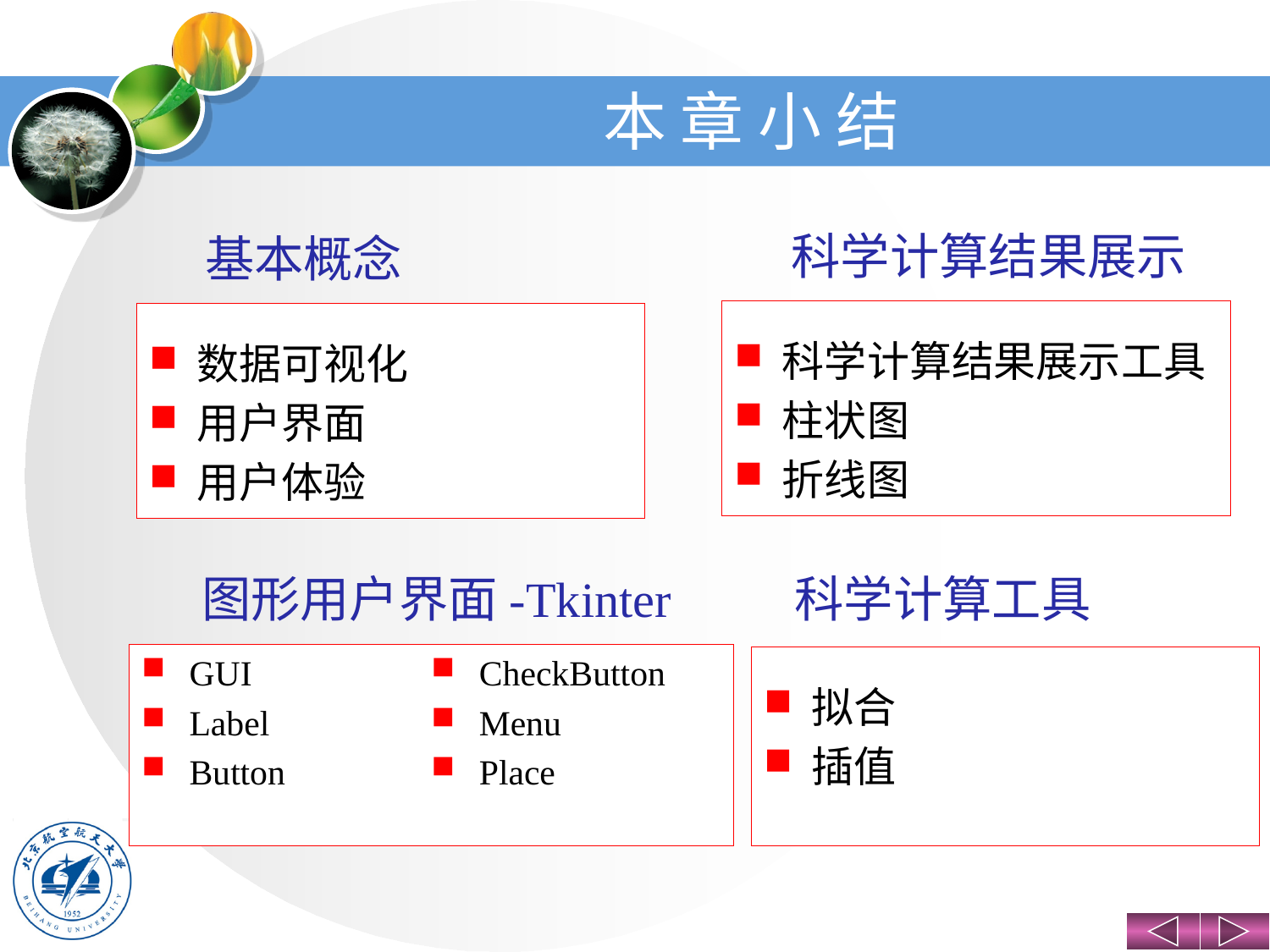

# 本 章 小 结
	科学计算结果展示
	基本概念

科学计算结果展示工具
柱状图
折线图

数据可视化
用户界面
用户体验
	图形用户界面-Tkinter
	科学计算工具
GUI
Label
Button
CheckButton
Menu
Place

拟合
插值
102